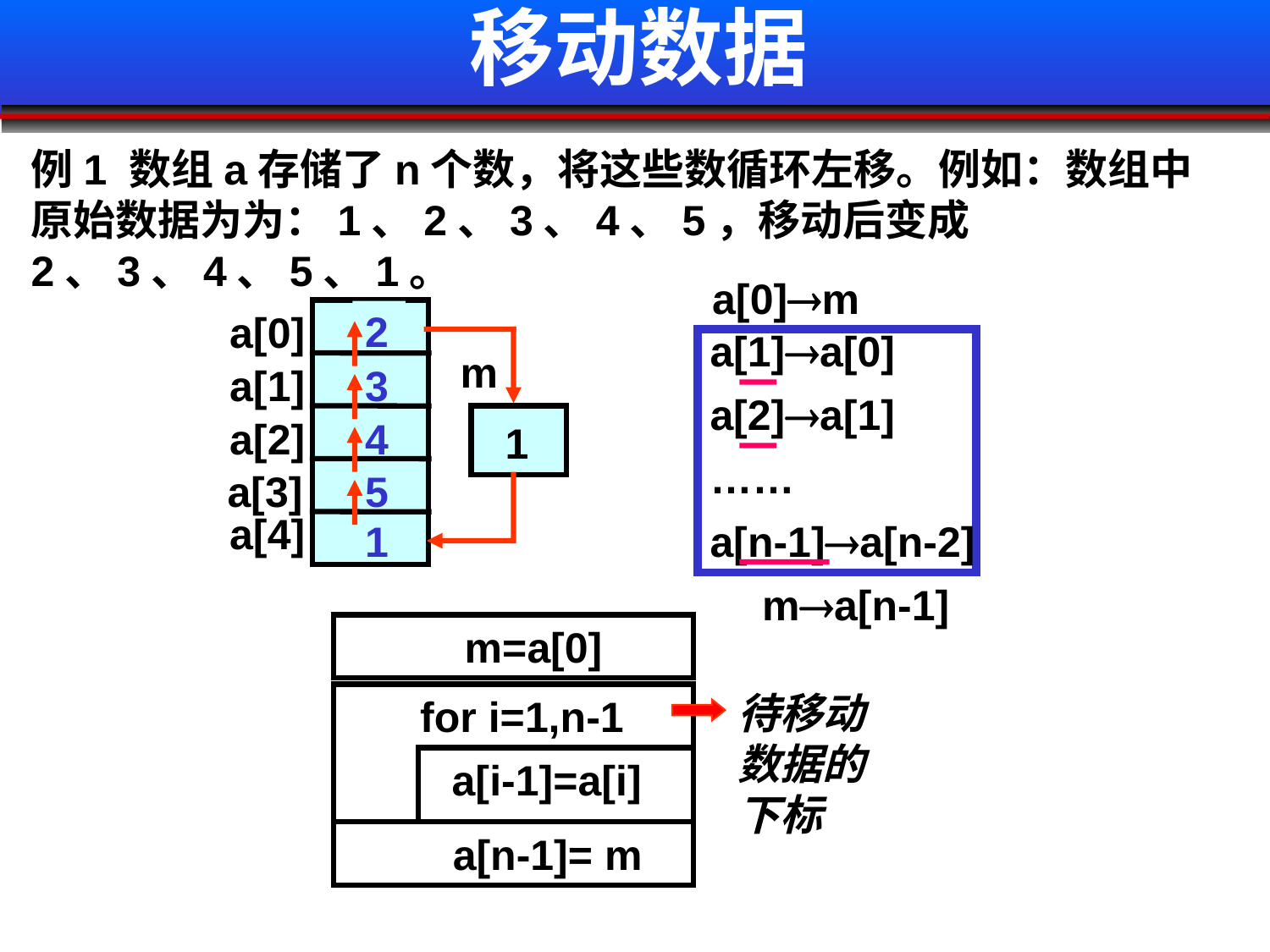

# 移动数据

例1 数组a存储了n个数，将这些数循环左移。例如：数组中原始数据为为：1、2、3、4、5，移动后变成2、3、4、5、1。
a[0]→m
a[0]

1
2
a[1]→a[0]

m
a[1]

2
3

a[2]→a[1]

a[2]

3
4

  1

……

a[3]

4
5

a[4]
1
a[n-1]→a[n-2]

5

m→a[n-1]
          m=a[0]
待移动数据的下标

for i=1,n-1

a[i-1]=a[i]
         a[n-1]= m